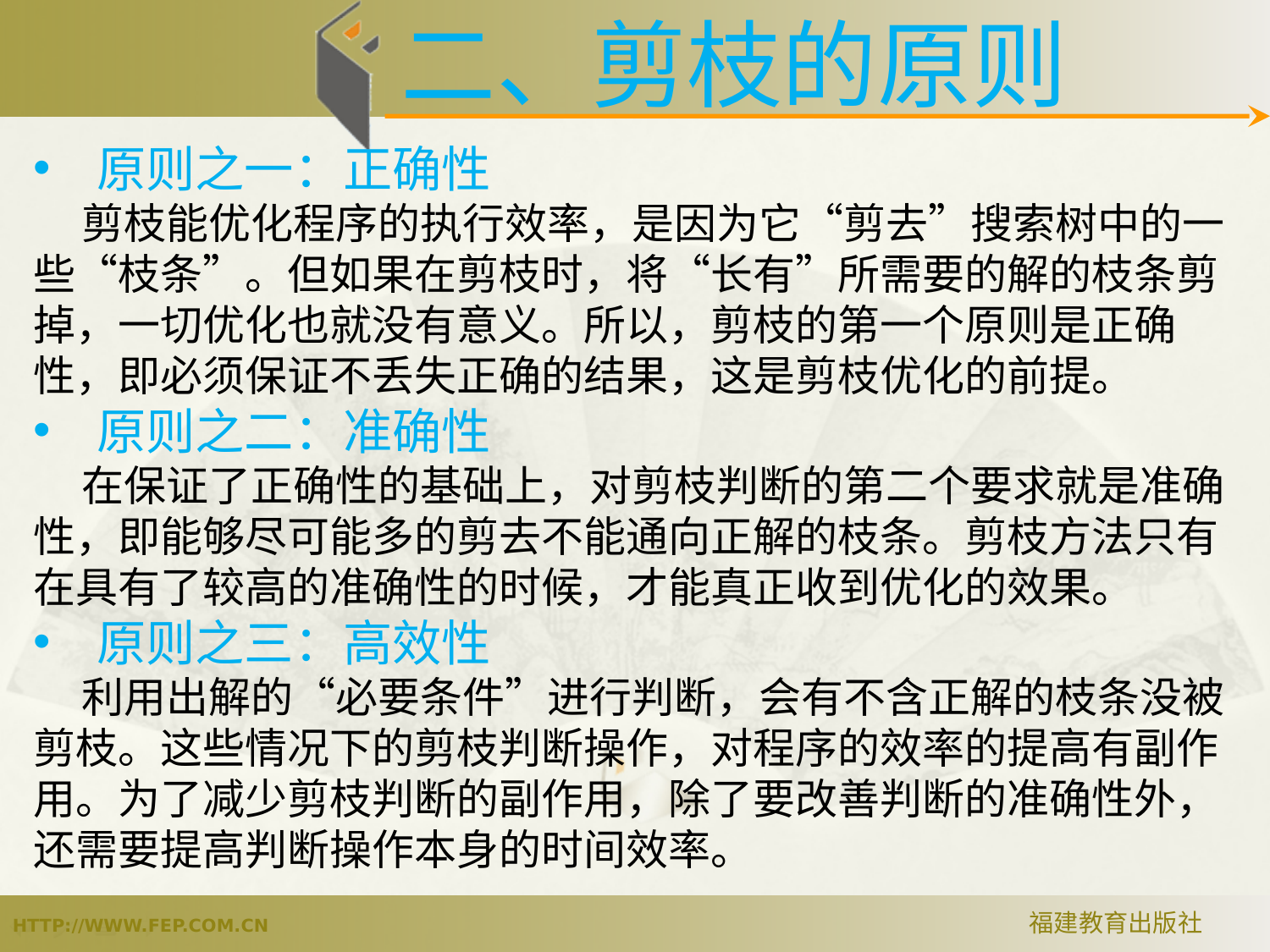

二、剪枝的原则
原则之一：正确性
    剪枝能优化程序的执行效率，是因为它“剪去”搜索树中的一些“枝条”。但如果在剪枝时，将“长有”所需要的解的枝条剪掉，一切优化也就没有意义。所以，剪枝的第一个原则是正确性，即必须保证不丢失正确的结果，这是剪枝优化的前提。
原则之二：准确性
    在保证了正确性的基础上，对剪枝判断的第二个要求就是准确性，即能够尽可能多的剪去不能通向正解的枝条。剪枝方法只有在具有了较高的准确性的时候，才能真正收到优化的效果。
原则之三：高效性
    利用出解的“必要条件”进行判断，会有不含正解的枝条没被剪枝。这些情况下的剪枝判断操作，对程序的效率的提高有副作用。为了减少剪枝判断的副作用，除了要改善判断的准确性外，还需要提高判断操作本身的时间效率。